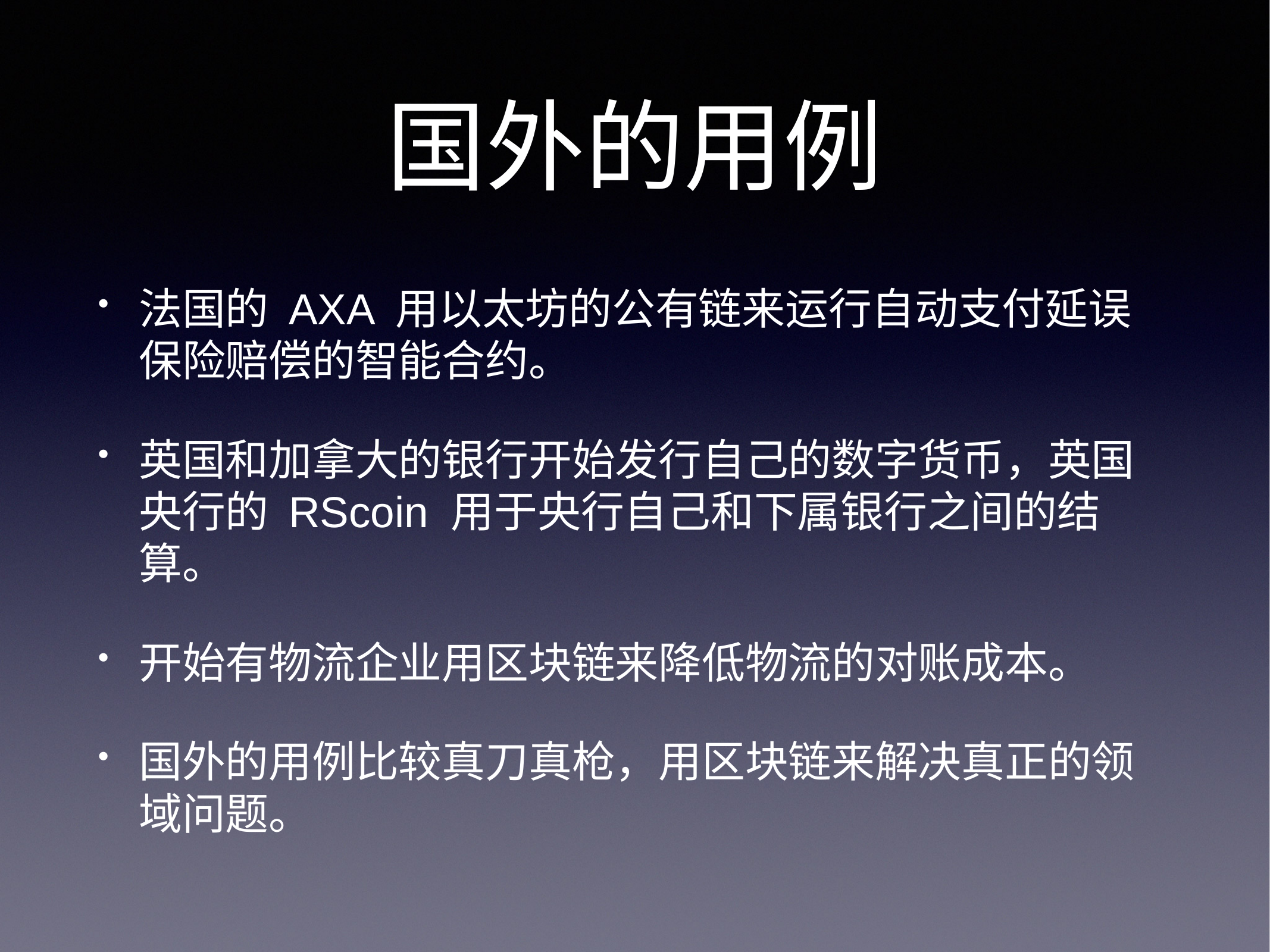

# 国外的用例
法国的 AXA 用以太坊的公有链来运行自动支付延误保险赔偿的智能合约。
英国和加拿大的银行开始发行自己的数字货币，英国央行的 RScoin 用于央行自己和下属银行之间的结算。
开始有物流企业用区块链来降低物流的对账成本。
国外的用例比较真刀真枪，用区块链来解决真正的领域问题。